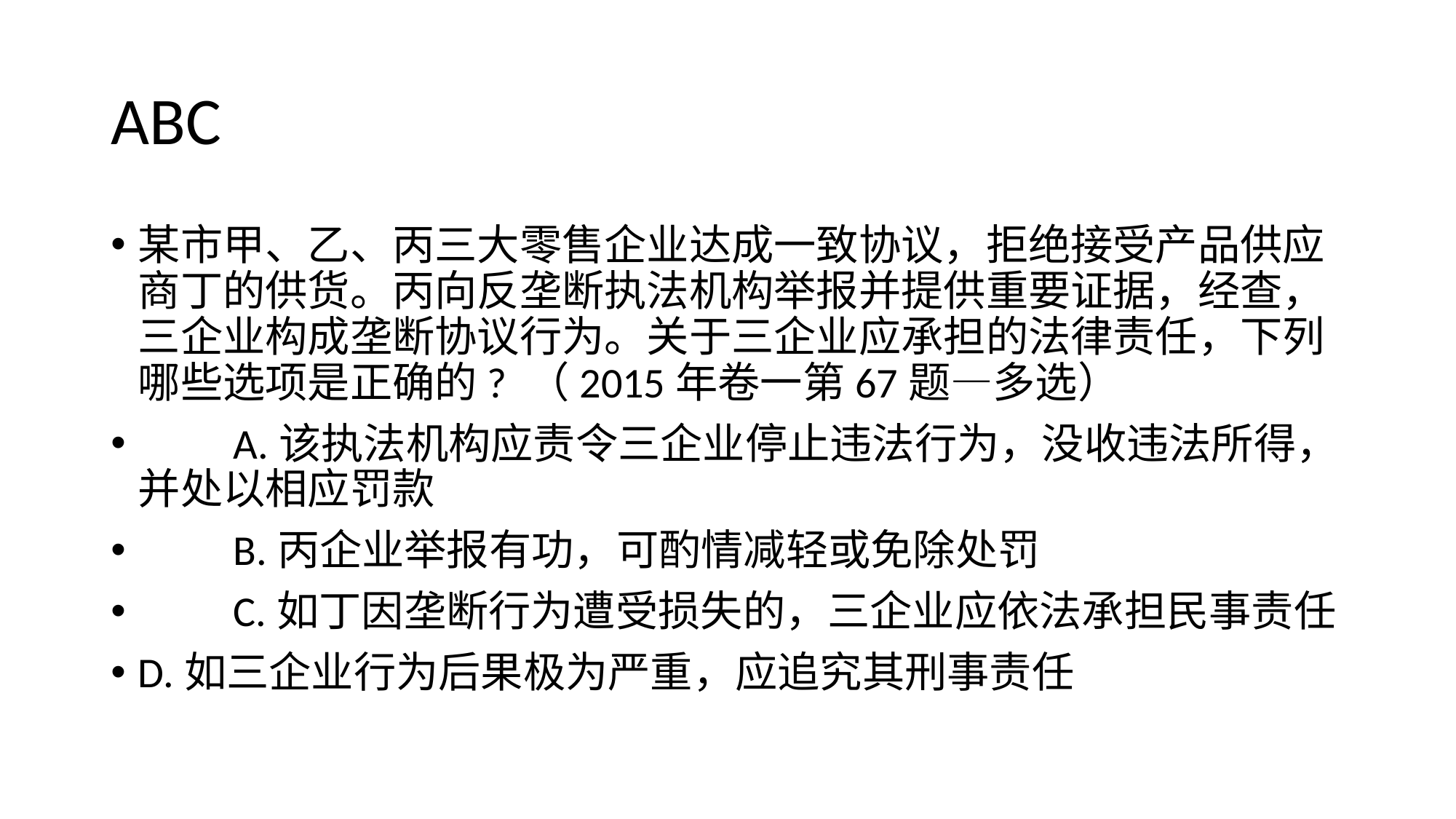

# ABC
某市甲、乙、丙三大零售企业达成一致协议，拒绝接受产品供应商丁的供货。丙向反垄断执法机构举报并提供重要证据，经查，三企业构成垄断协议行为。关于三企业应承担的法律责任，下列哪些选项是正确的? （2015年卷一第67题—多选）
　　A.该执法机构应责令三企业停止违法行为，没收违法所得，并处以相应罚款
　　B.丙企业举报有功，可酌情减轻或免除处罚
　　C.如丁因垄断行为遭受损失的，三企业应依法承担民事责任
D.如三企业行为后果极为严重，应追究其刑事责任